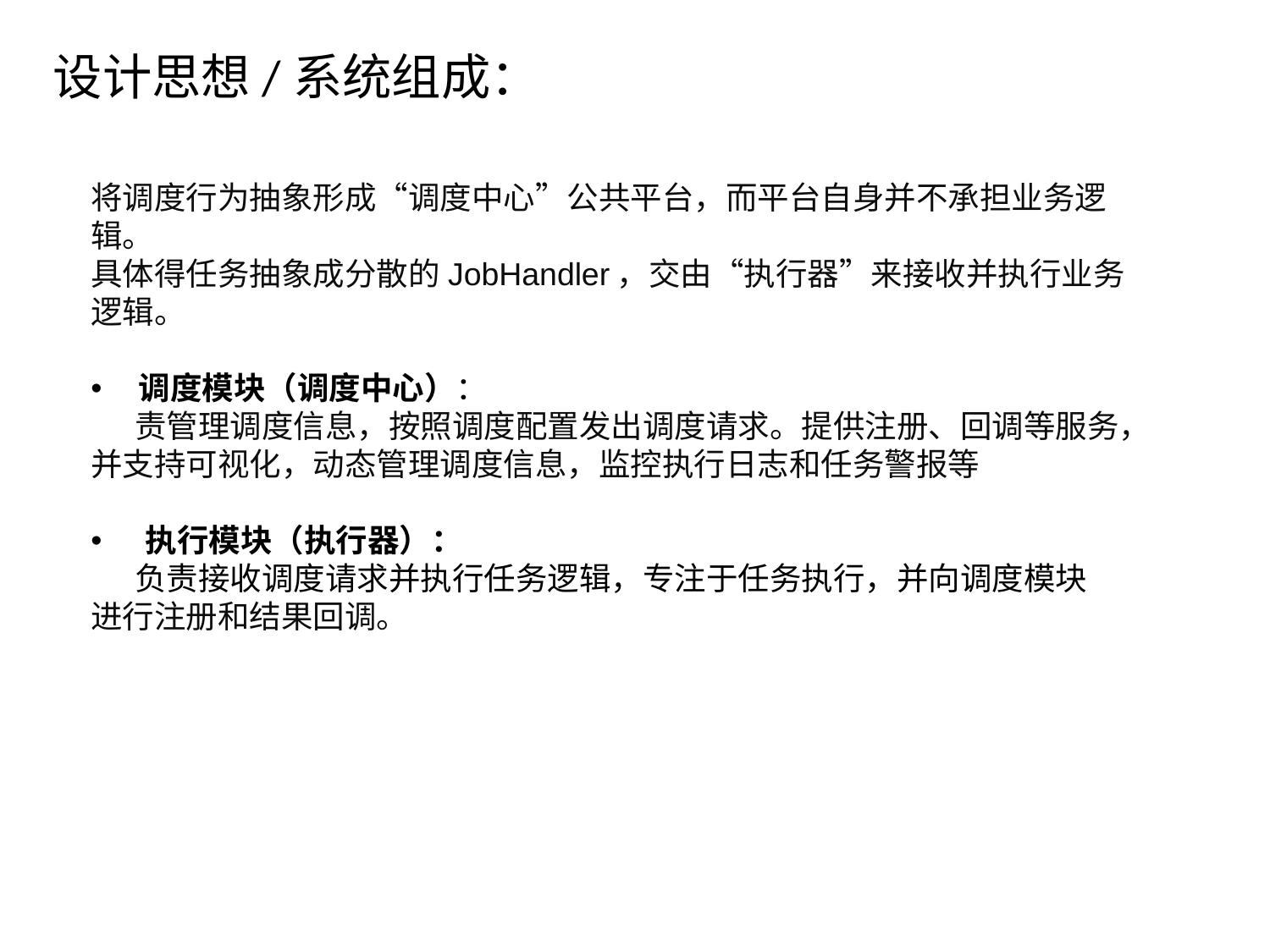

设计思想/系统组成：
将调度行为抽象形成“调度中心”公共平台，而平台自身并不承担业务逻辑。
具体得任务抽象成分散的JobHandler，交由“执行器”来接收并执行业务逻辑。

调度模块（调度中心）：
     责管理调度信息，按照调度配置发出调度请求。提供注册、回调等服务，并支持可视化，动态管理调度信息，监控执行日志和任务警报等

 执行模块（执行器）：
     负责接收调度请求并执行任务逻辑，专注于任务执行，并向调度模块
进行注册和结果回调。

点击添加文本
点击添加文本
点击添加文本
点击添加文本